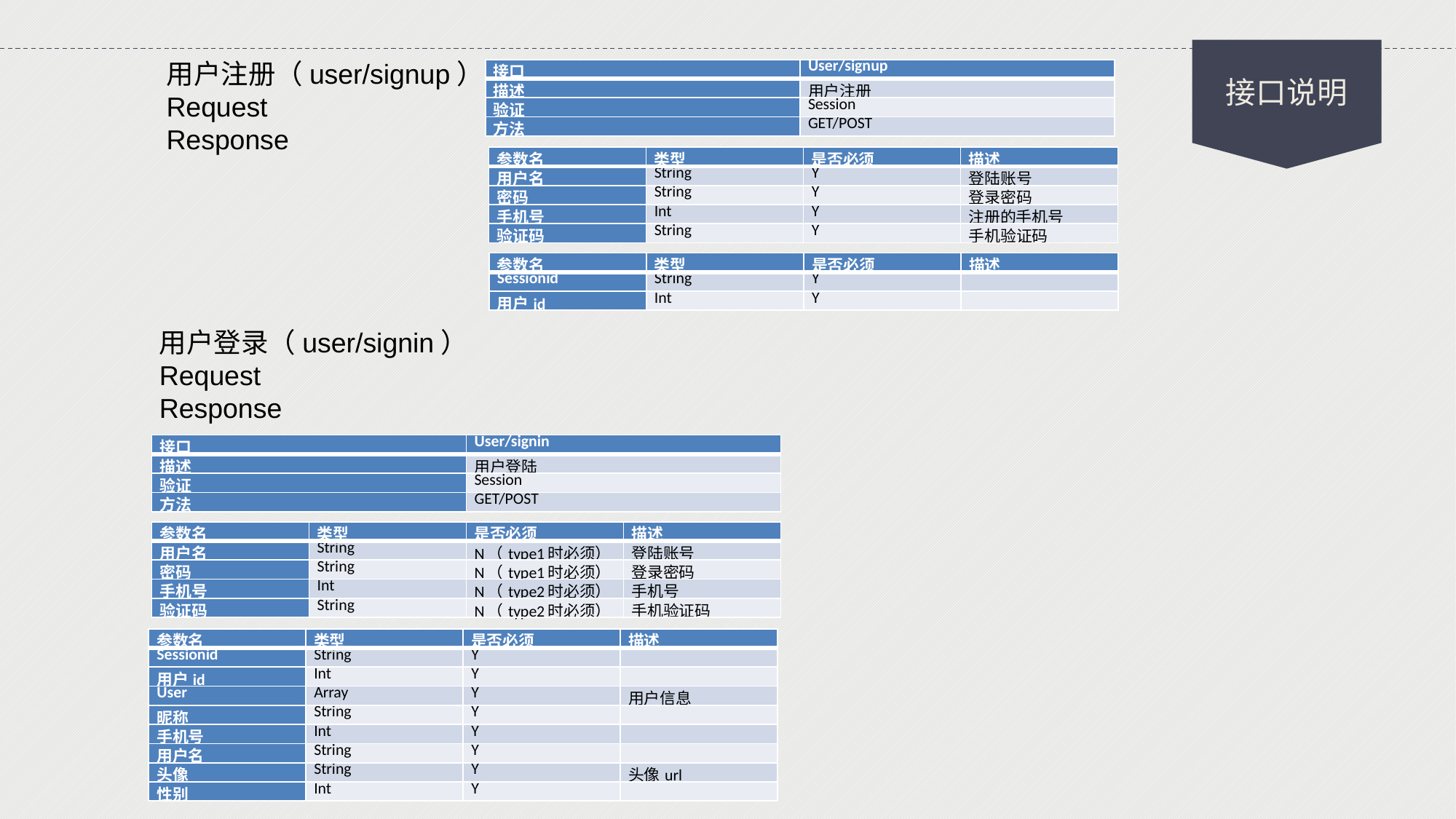

用户注册（user/signup）
Request
Response

| 接口 | User/signup |
| --- | --- |
| 描述 | 用户注册 |
| 验证 | Session |
| 方法 | GET/POST |
接口说明
| 参数名 | 类型 | 是否必须 | 描述 |
| --- | --- | --- | --- |
| 用户名 | String | Y | 登陆账号 |
| 密码 | String | Y | 登录密码 |
| 手机号 | Int | Y | 注册的手机号 |
| 验证码 | String | Y | 手机验证码 |
| 参数名 | 类型 | 是否必须 | 描述 |
| --- | --- | --- | --- |
| Sessionid | String | Y |  |
| 用户id | Int | Y |  |
用户登录（user/signin）
Request
Response
| 接口 | User/signin |
| --- | --- |
| 描述 | 用户登陆 |
| 验证 | Session |
| 方法 | GET/POST |

| 参数名 | 类型 | 是否必须 | 描述 |
| --- | --- | --- | --- |
| 用户名 | String | N（type1时必须） | 登陆账号 |
| 密码 | String | N（type1时必须） | 登录密码 |
| 手机号 | Int | N（type2时必须） | 手机号 |
| 验证码 | String | N（type2时必须） | 手机验证码 |
| 参数名 | 类型 | 是否必须 | 描述 |
| --- | --- | --- | --- |
| Sessionid | String | Y |  |
| 用户id | Int | Y |  |
| User | Array | Y | 用户信息 |
| 昵称 | String | Y |  |
| 手机号 | Int | Y |  |
| 用户名 | String | Y |  |
| 头像 | String | Y | 头像url |
| 性别 | Int | Y |  |